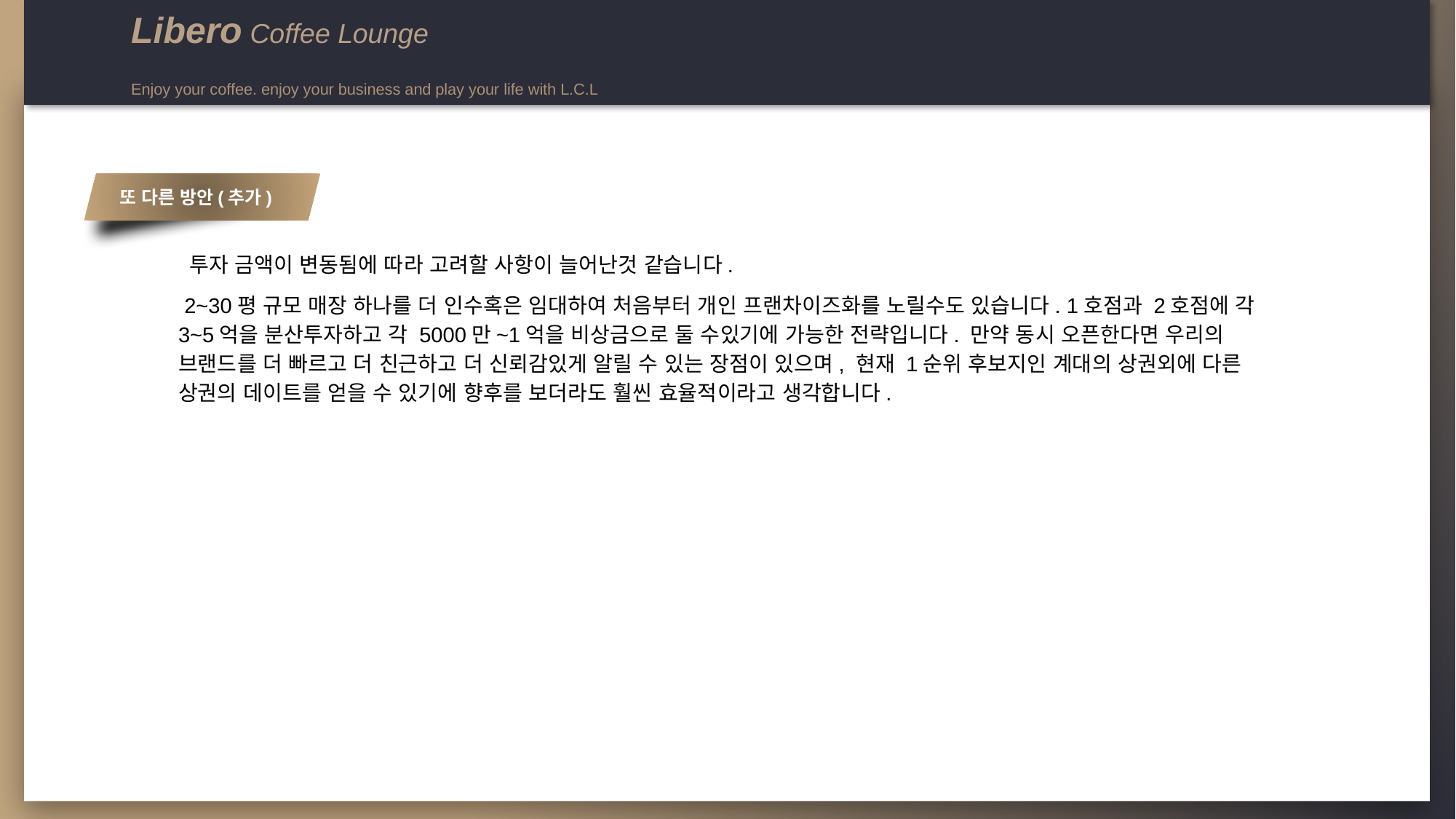

Libero Coffee Lounge
Enjoy your coffee. enjoy your business and play your life with L.C.L

또 다른 방안(추가)

 투자 금액이 변동됨에 따라 고려할 사항이 늘어난것 같습니다.
 2~30평 규모 매장 하나를 더 인수혹은 임대하여 처음부터 개인 프랜차이즈화를 노릴수도 있습니다. 1호점과 2호점에 각 3~5억을 분산투자하고 각 5000만~1억을 비상금으로 둘 수있기에 가능한 전략입니다. 만약 동시 오픈한다면 우리의 브랜드를 더 빠르고 더 친근하고 더 신뢰감있게 알릴 수 있는 장점이 있으며, 현재 1순위 후보지인 계대의 상권외에 다른 상권의 데이트를 얻을 수 있기에 향후를 보더라도 훨씬 효율적이라고 생각합니다.